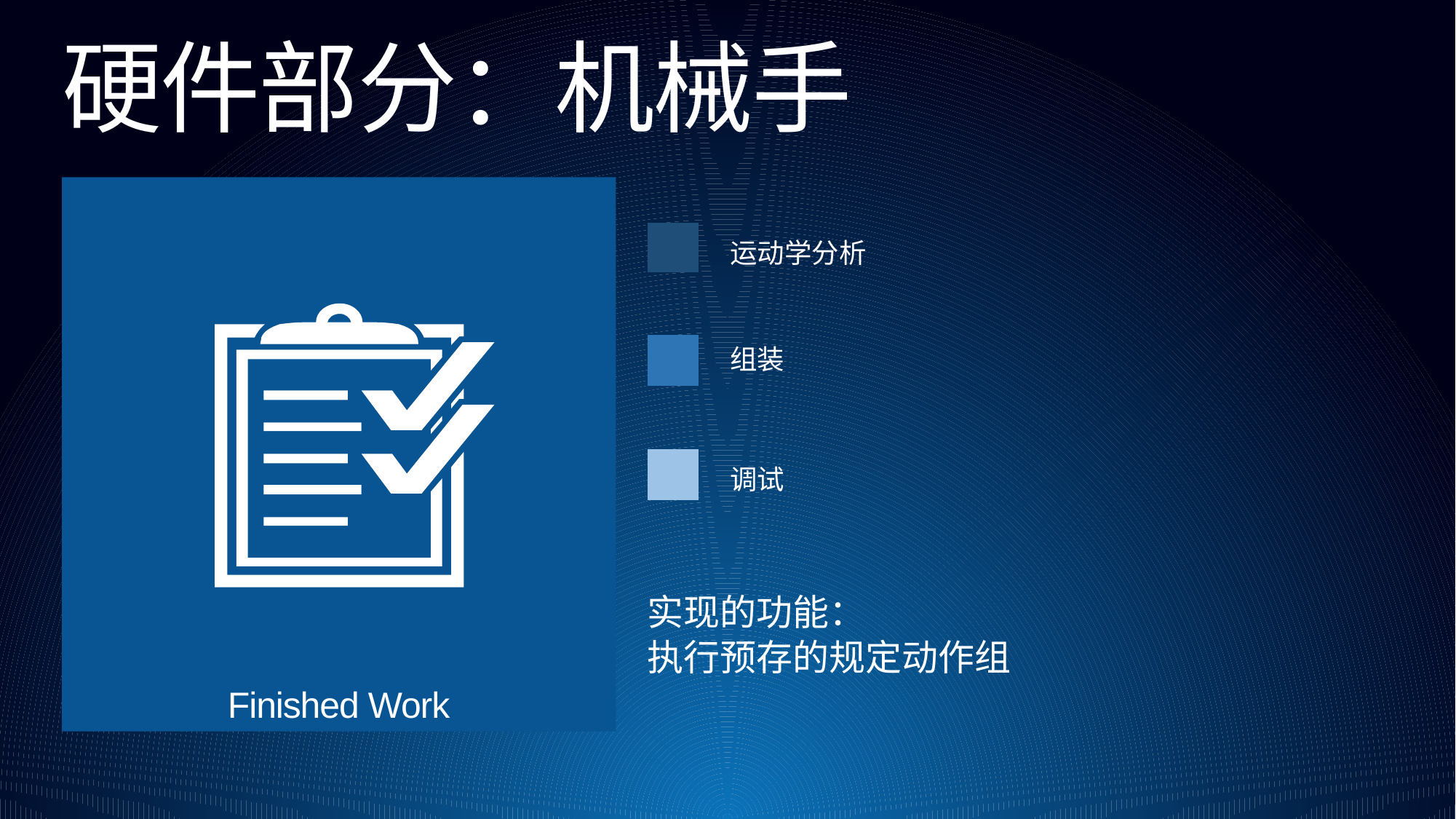

硬件部分：机械手
Finished Work

运动学分析

组装

调试
实现的功能：
执行预存的规定动作组